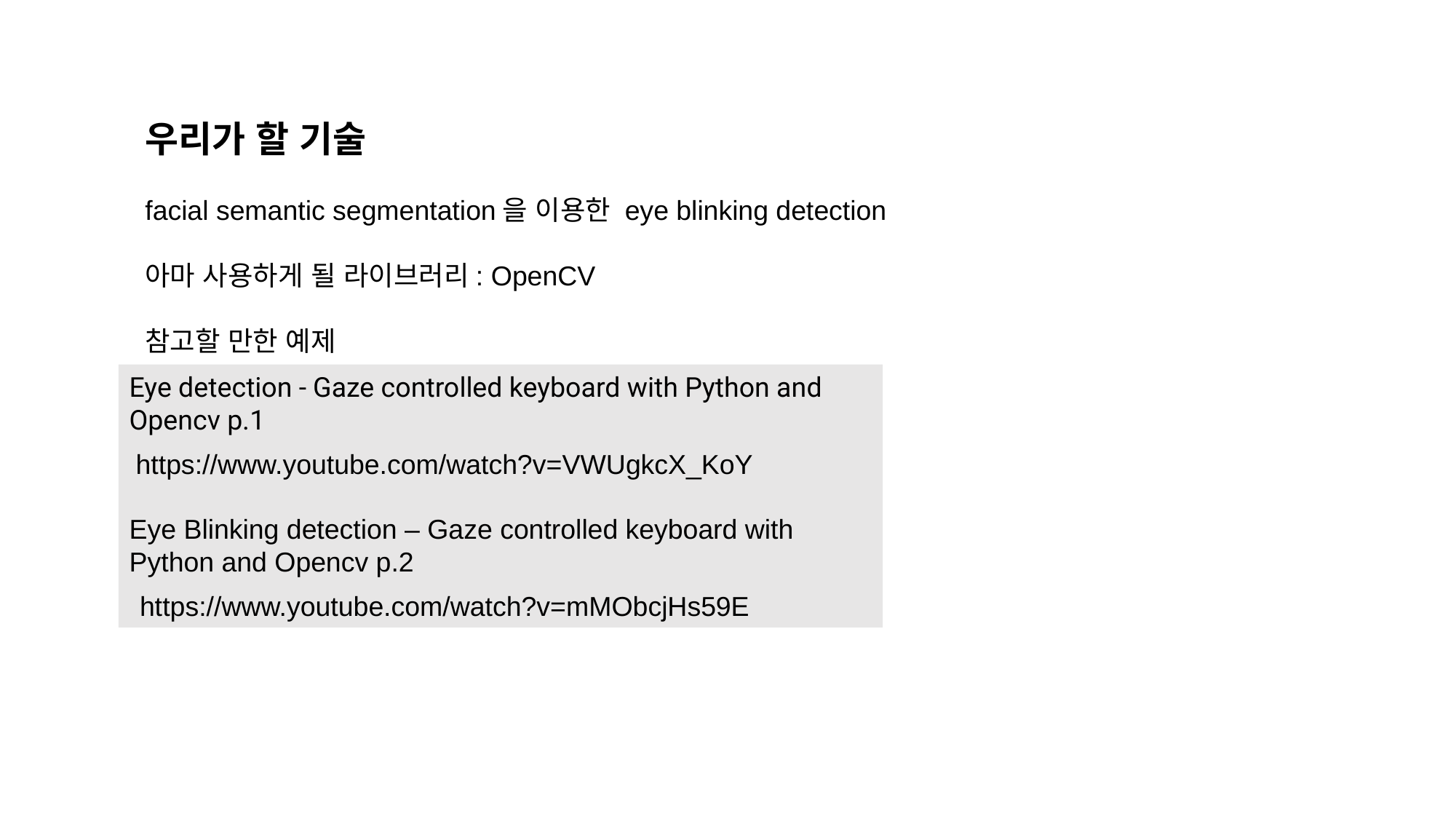

우리가 할 기술

facial semantic segmentation을 이용한 eye blinking detection

아마 사용하게 될 라이브러리: OpenCV

참고할 만한 예제

Eye detection - Gaze controlled keyboard with Python and Opencv p.1
https://www.youtube.com/watch?v=VWUgkcX_KoY
Eye Blinking detection – Gaze controlled keyboard with Python and Opencv p.2
https://www.youtube.com/watch?v=mMObcjHs59E